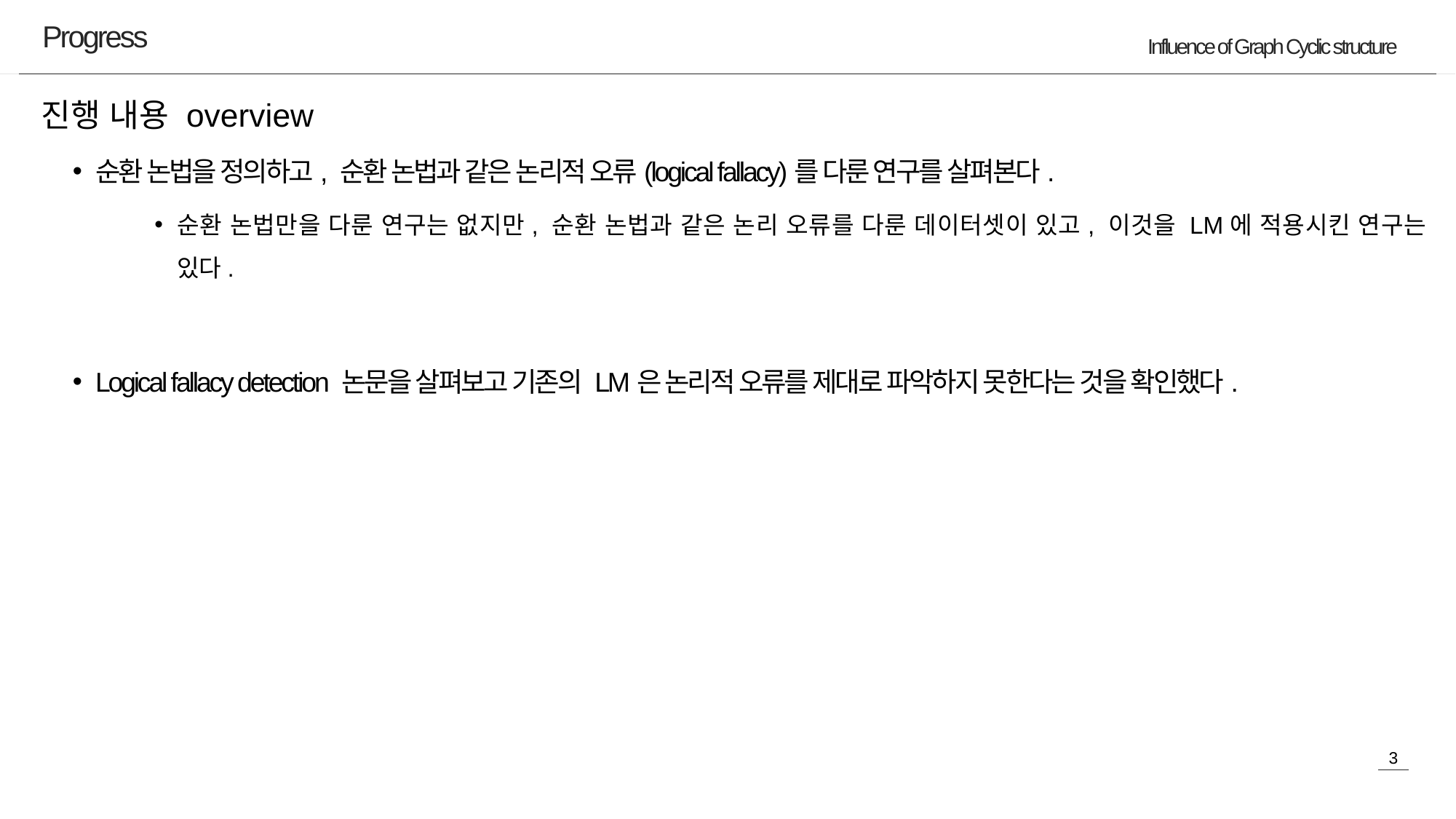

Progress
진행 내용 overview
순환 논법을 정의하고, 순환 논법과 같은 논리적 오류(logical fallacy)를 다룬 연구를 살펴본다.
순환 논법만을 다룬 연구는 없지만, 순환 논법과 같은 논리 오류를 다룬 데이터셋이 있고, 이것을 LM에 적용시킨 연구는 있다.

Logical fallacy detection 논문을 살펴보고 기존의 LM은 논리적 오류를 제대로 파악하지 못한다는 것을 확인했다.